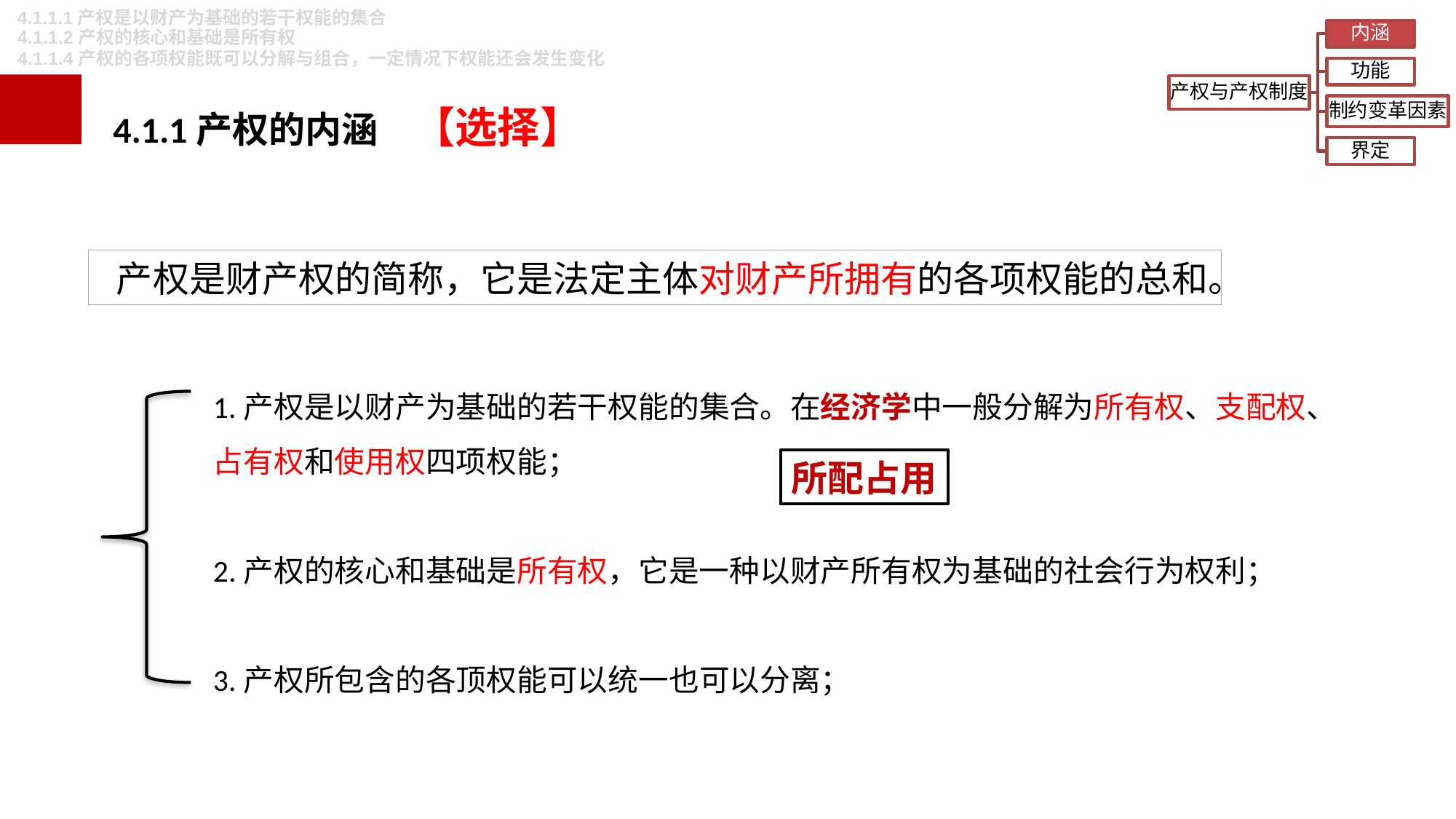

4.1.1.1产权是以财产为基础的若干权能的集合
产权与产权制度
内涵
功能
制约变革因素
界定
4.1.1.2产权的核心和基础是所有权
4.1.1.4产权的各项权能既可以分解与组合，一定情况下权能还会发生变化
【选择】
4.1.1产权的内涵

 产权是财产权的简称，它是法定主体对财产所拥有的各项权能的总和。
1.产权是以财产为基础的若干权能的集合。在经济学中一般分解为所有权、支配权、占有权和使用权四项权能；

2.产权的核心和基础是所有权，它是一种以财产所有权为基础的社会行为权利；

3.产权所包含的各顶权能可以统一也可以分离；

所配占用